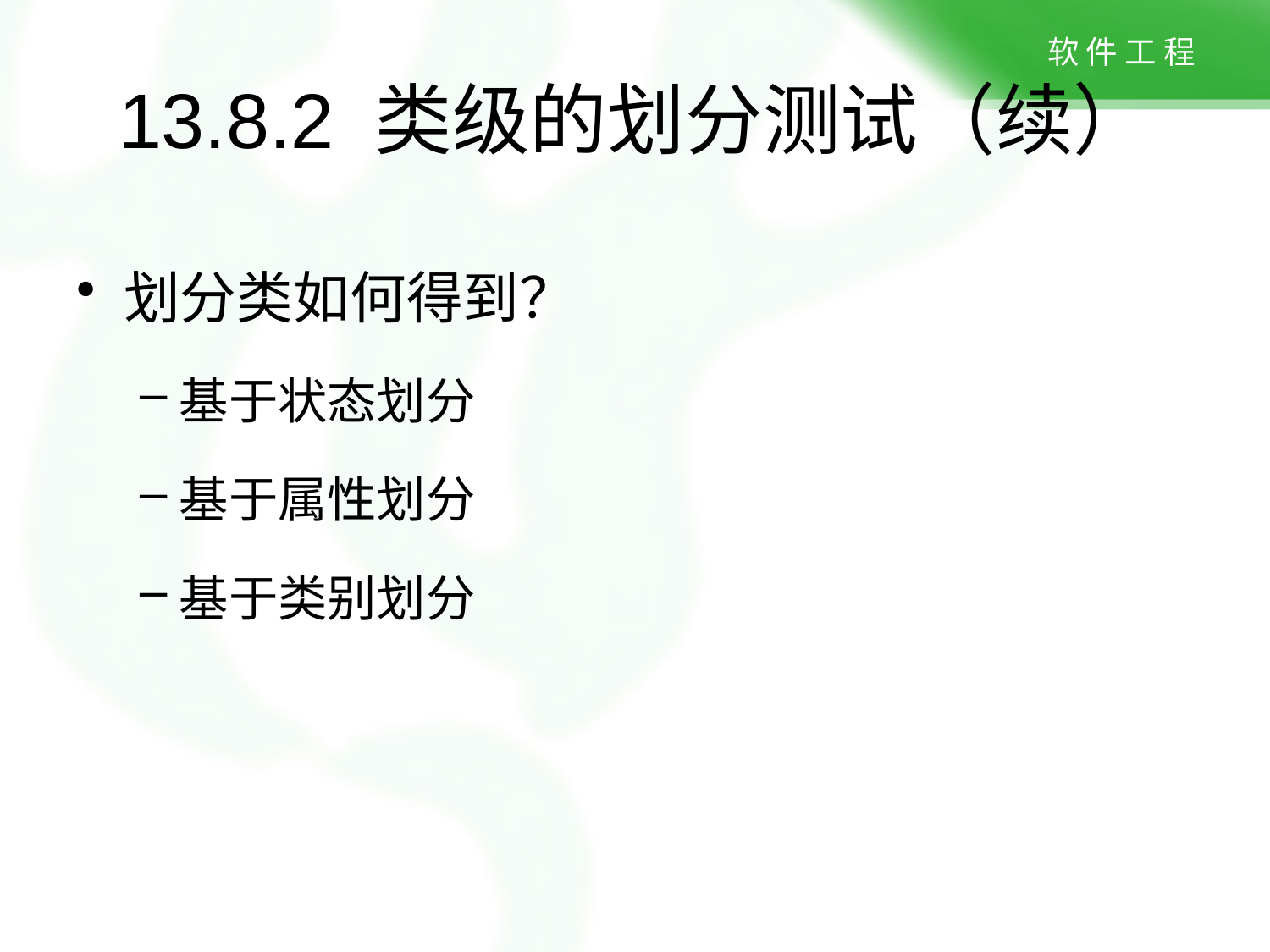

13.8.2 类级的划分测试（续）
划分类如何得到？
基于状态划分
基于属性划分
基于类别划分